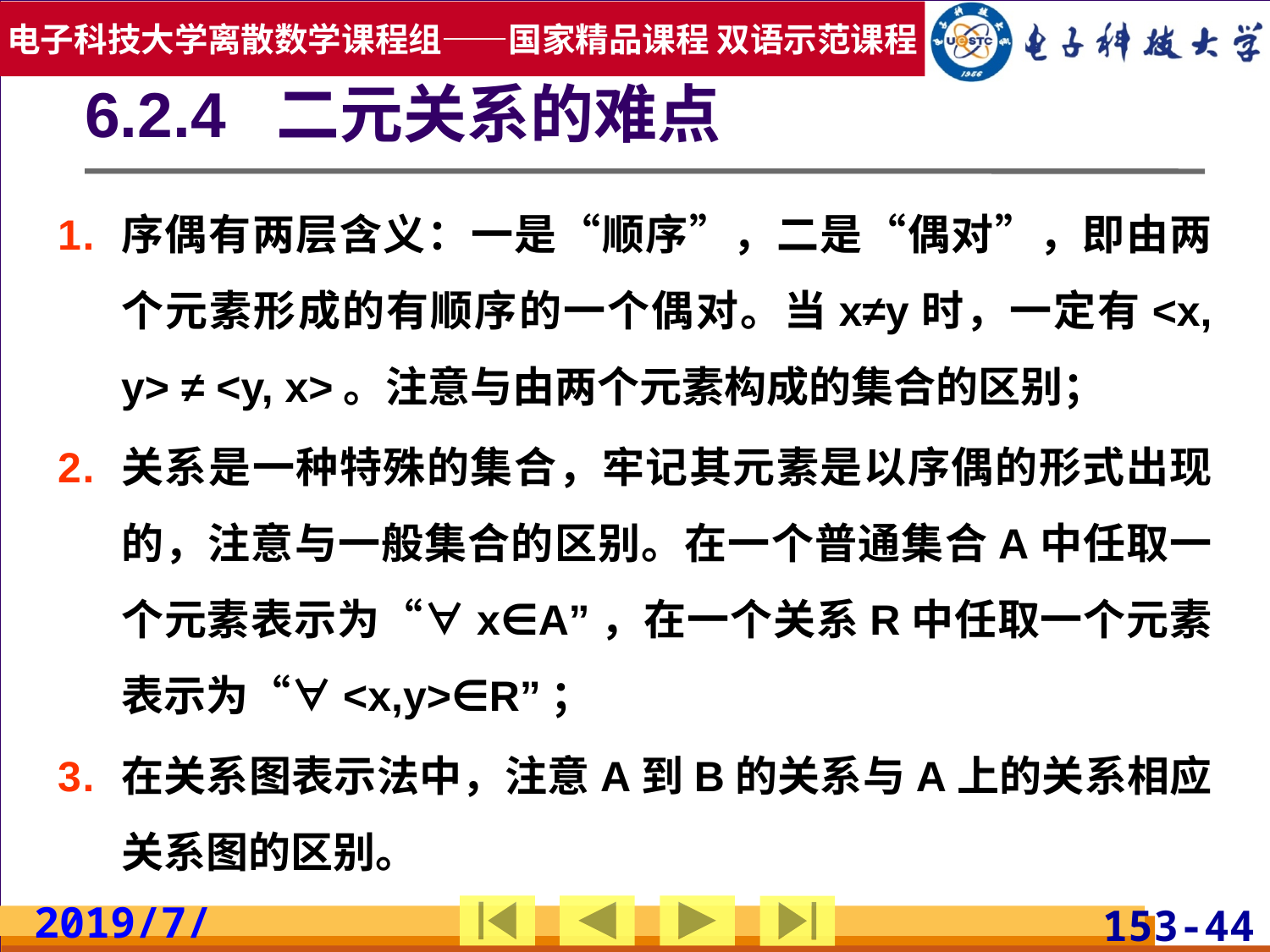

# 6.2.4  二元关系的难点
序偶有两层含义：一是“顺序”，二是“偶对”，即由两个元素形成的有顺序的一个偶对。当x≠y时，一定有<x, y> ≠ <y, x>。注意与由两个元素构成的集合的区别；
关系是一种特殊的集合，牢记其元素是以序偶的形式出现的，注意与一般集合的区别。在一个普通集合A中任取一个元素表示为“∀x∈A”，在一个关系R中任取一个元素表示为“∀<x,y>∈R”；
在关系图表示法中，注意A到B的关系与A上的关系相应关系图的区别。
2019/7/3